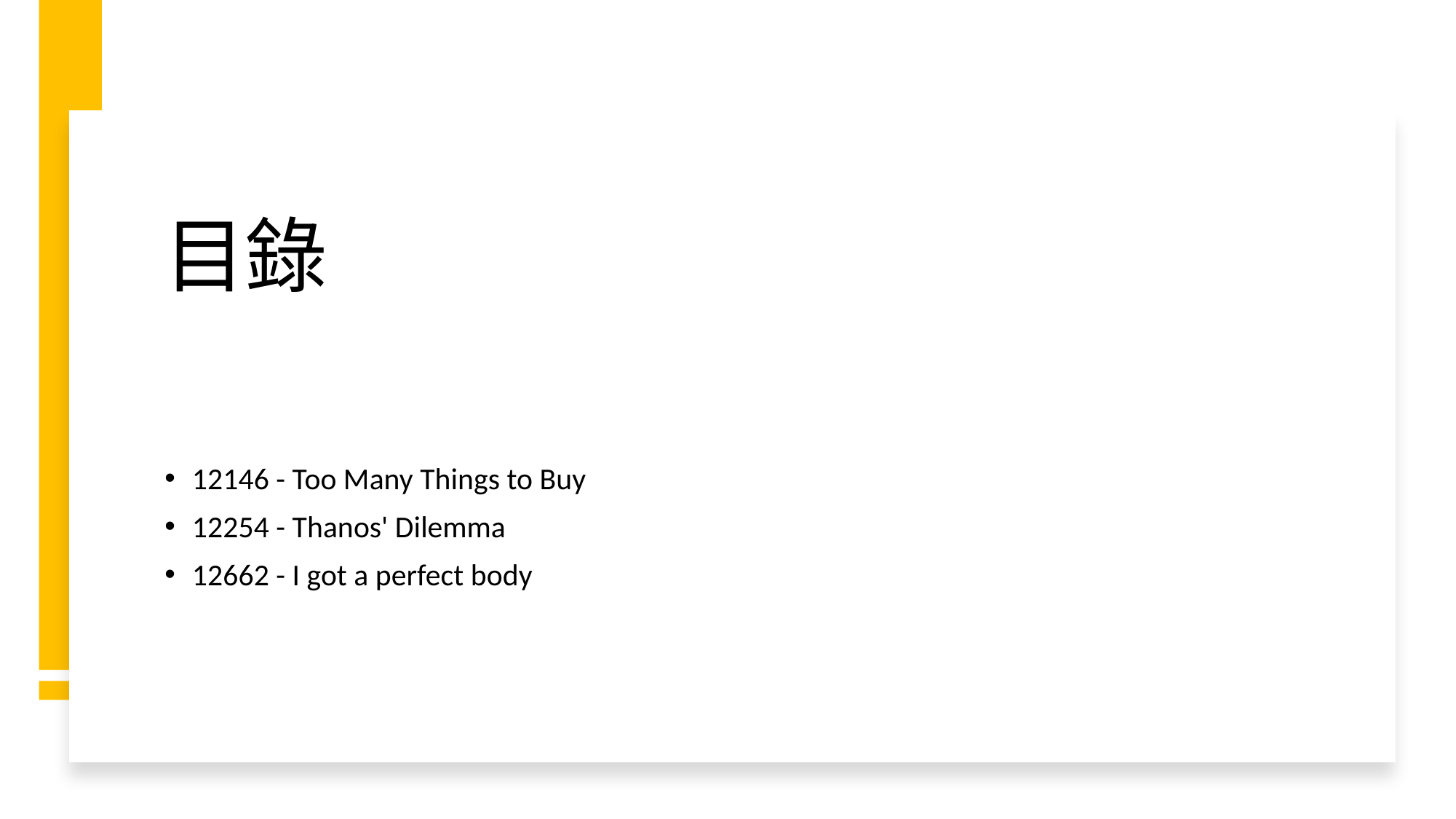

# 目錄

12146 - Too Many Things to Buy
12254 - Thanos' Dilemma
12662 - I got a perfect body